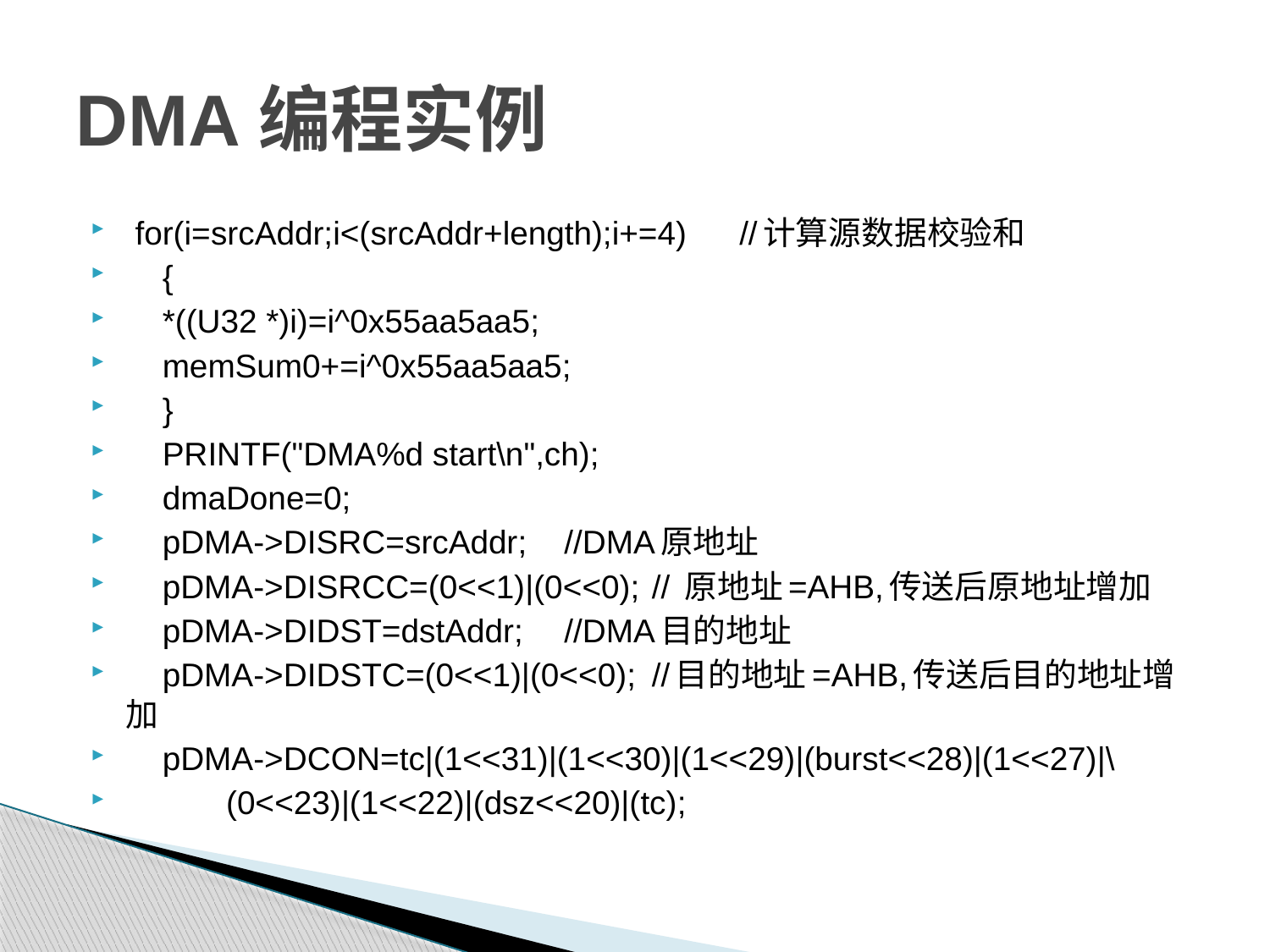

# DMA编程实例
 for(i=srcAddr;i<(srcAddr+length);i+=4)  	//计算源数据校验和
    {
    *((U32 *)i)=i^0x55aa5aa5;
    memSum0+=i^0x55aa5aa5;
    }
    PRINTF("DMA%d start\n",ch);
    dmaDone=0;
    pDMA->DISRC=srcAddr;		//DMA原地址
    pDMA->DISRCC=(0<<1)|(0<<0); 		// 原地址=AHB,传送后原地址增加
    pDMA->DIDST=dstAddr;		//DMA目的地址
    pDMA->DIDSTC=(0<<1)|(0<<0); 		//目的地址=AHB,传送后目的地址增加
    pDMA->DCON=tc|(1<<31)|(1<<30)|(1<<29)|(burst<<28)|(1<<27)|\
           (0<<23)|(1<<22)|(dsz<<20)|(tc);